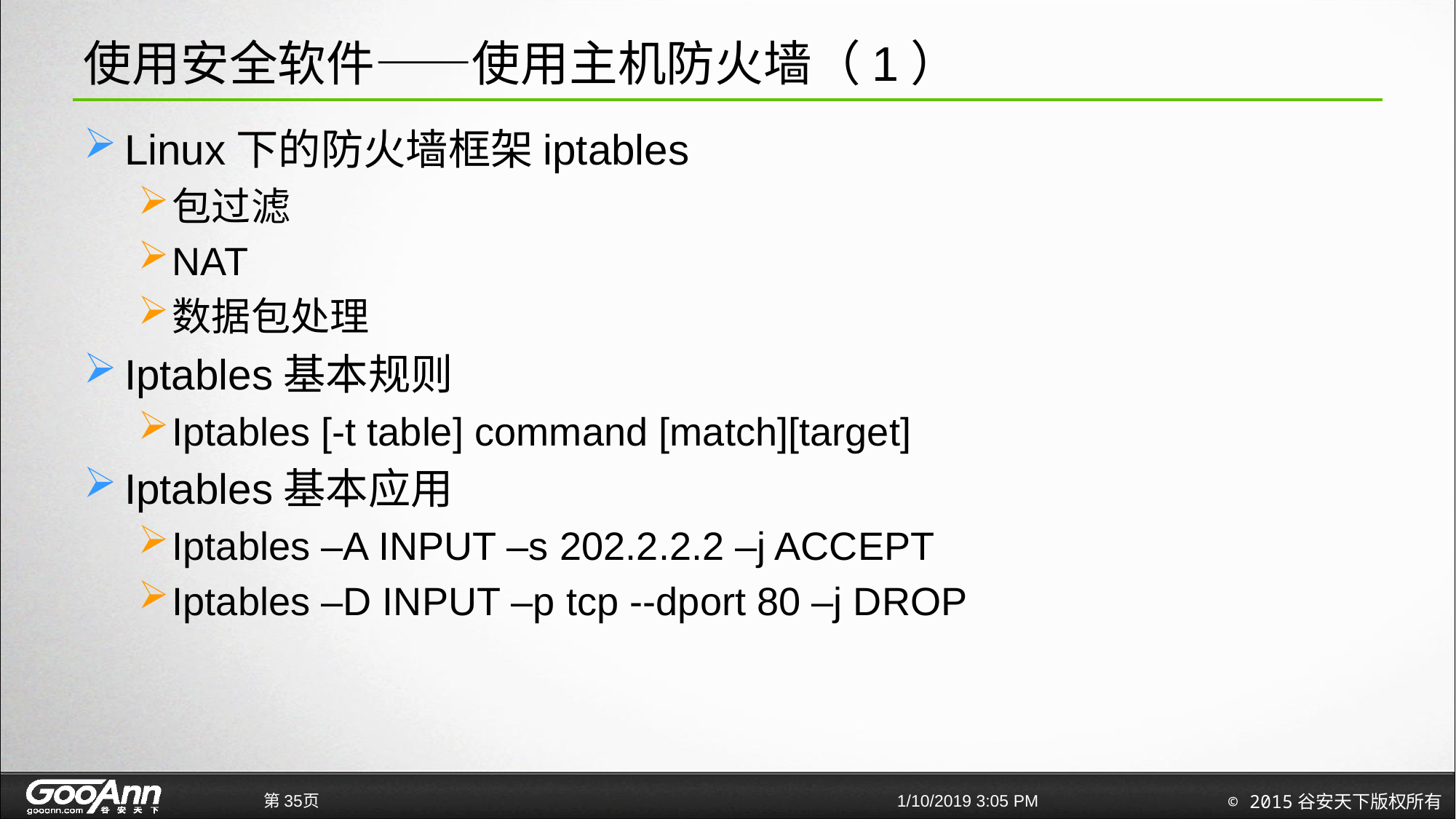

# 使用安全软件——使用主机防火墙（1）
Linux下的防火墙框架iptables
包过滤
NAT
数据包处理
Iptables基本规则
Iptables [-t table] command [match][target]
Iptables基本应用
Iptables –A INPUT –s 202.2.2.2 –j ACCEPT
Iptables –D INPUT –p tcp --dport 80 –j DROP